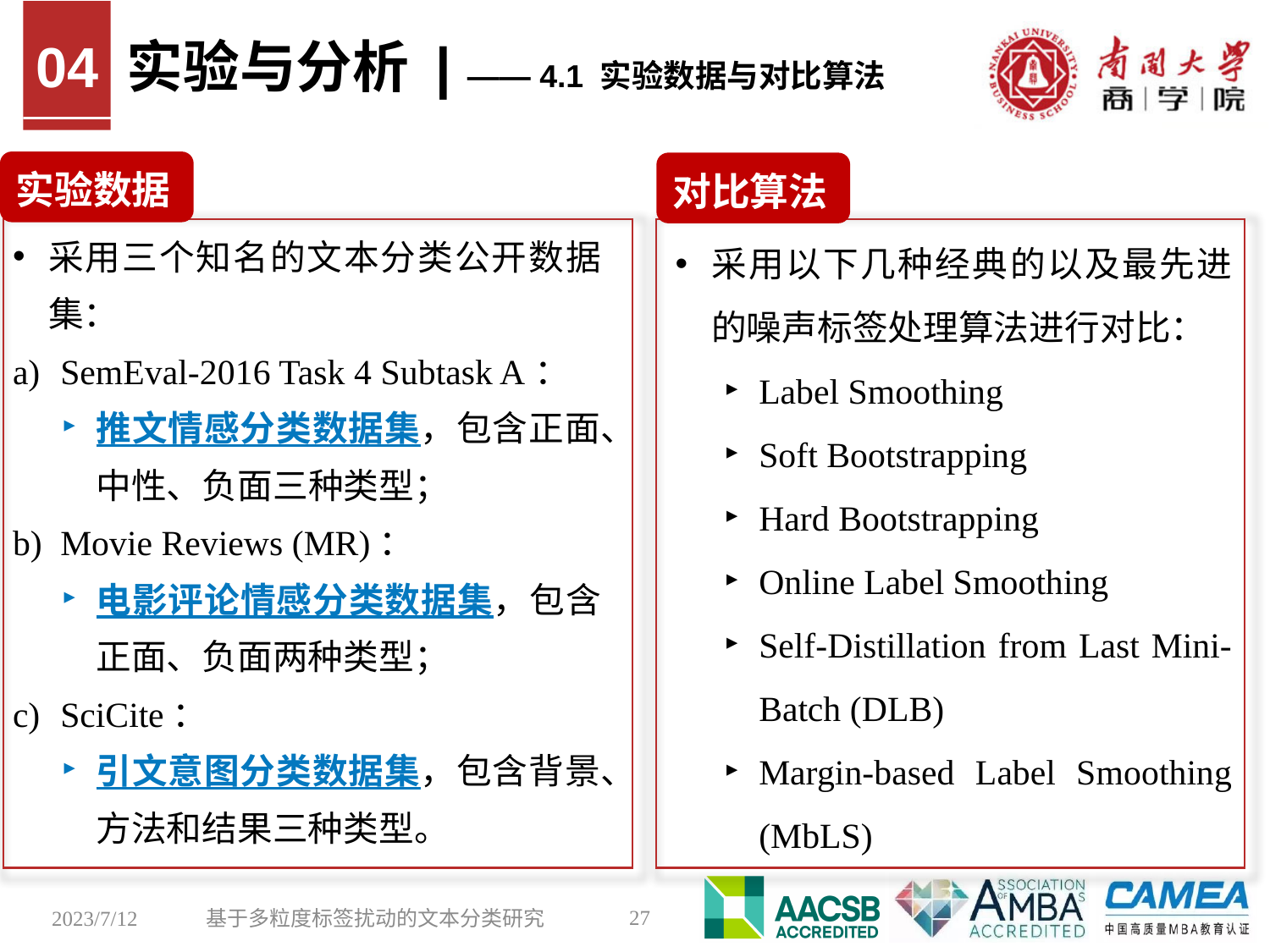

实验与分析 | —— 4.1 实验数据与对比算法
04
实验数据
对比算法
采用三个知名的文本分类公开数据集：
SemEval-2016 Task 4 Subtask A：
推文情感分类数据集，包含正面、中性、负面三种类型；
Movie Reviews (MR)：
电影评论情感分类数据集，包含正面、负面两种类型；
SciCite：
引文意图分类数据集，包含背景、方法和结果三种类型。
采用以下几种经典的以及最先进的噪声标签处理算法进行对比：
Label Smoothing
Soft Bootstrapping
Hard Bootstrapping
Online Label Smoothing
Self-Distillation from Last Mini-Batch (DLB)
Margin-based Label Smoothing (MbLS)

27
2023/7/12
基于多粒度标签扰动的文本分类研究